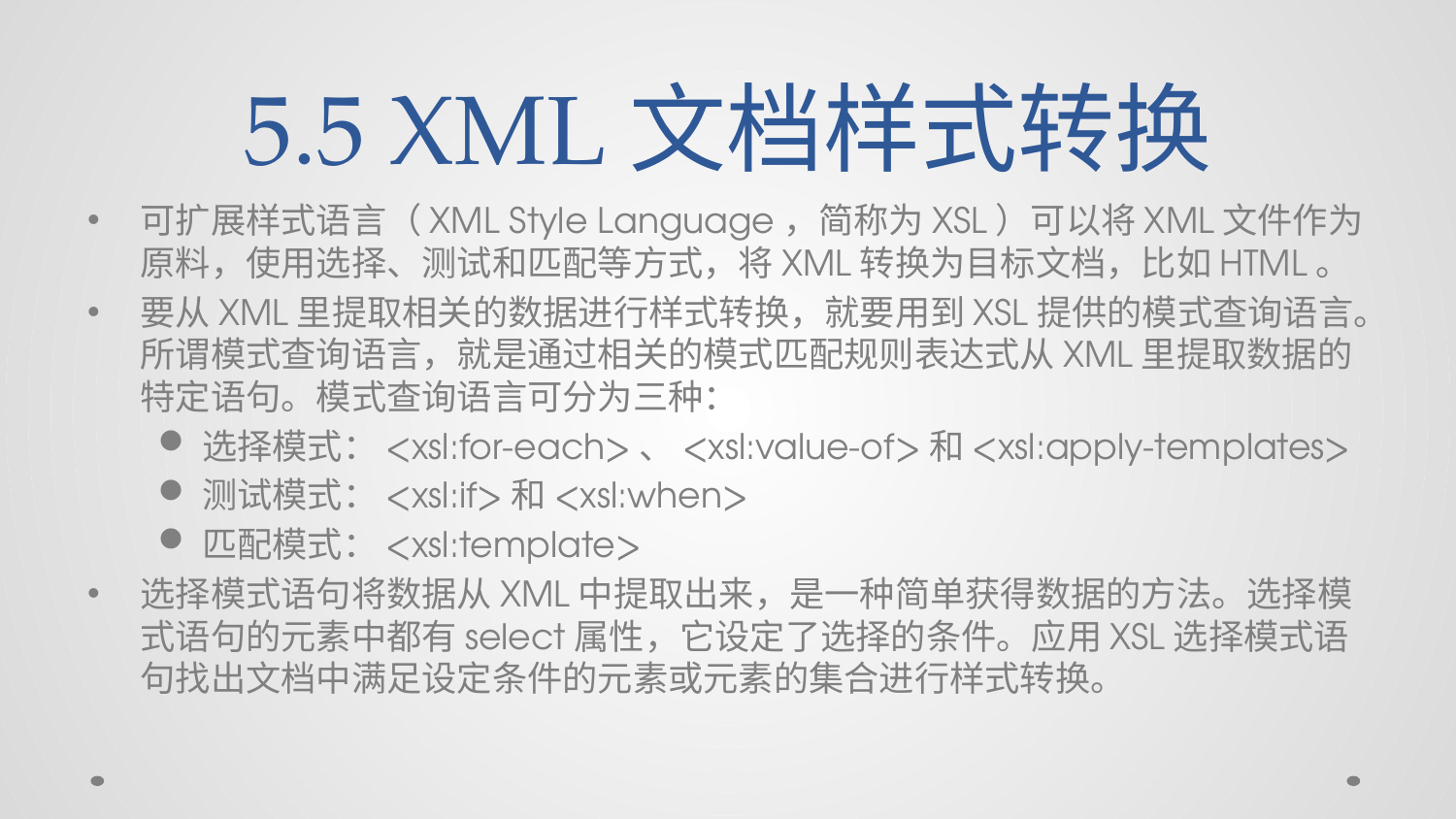

# 5.5 XML文档样式转换
可扩展样式语言（XML Style Language，简称为XSL）可以将XML文件作为原料，使用选择、测试和匹配等方式，将XML转换为目标文档，比如HTML。
要从XML里提取相关的数据进行样式转换，就要用到XSL提供的模式查询语言。所谓模式查询语言，就是通过相关的模式匹配规则表达式从XML里提取数据的特定语句。模式查询语言可分为三种：
选择模式：<xsl:for-each>、<xsl:value-of>和<xsl:apply-templates>
测试模式：<xsl:if>和<xsl:when>
匹配模式：<xsl:template>
选择模式语句将数据从XML中提取出来，是一种简单获得数据的方法。选择模式语句的元素中都有select属性，它设定了选择的条件。应用XSL选择模式语句找出文档中满足设定条件的元素或元素的集合进行样式转换。